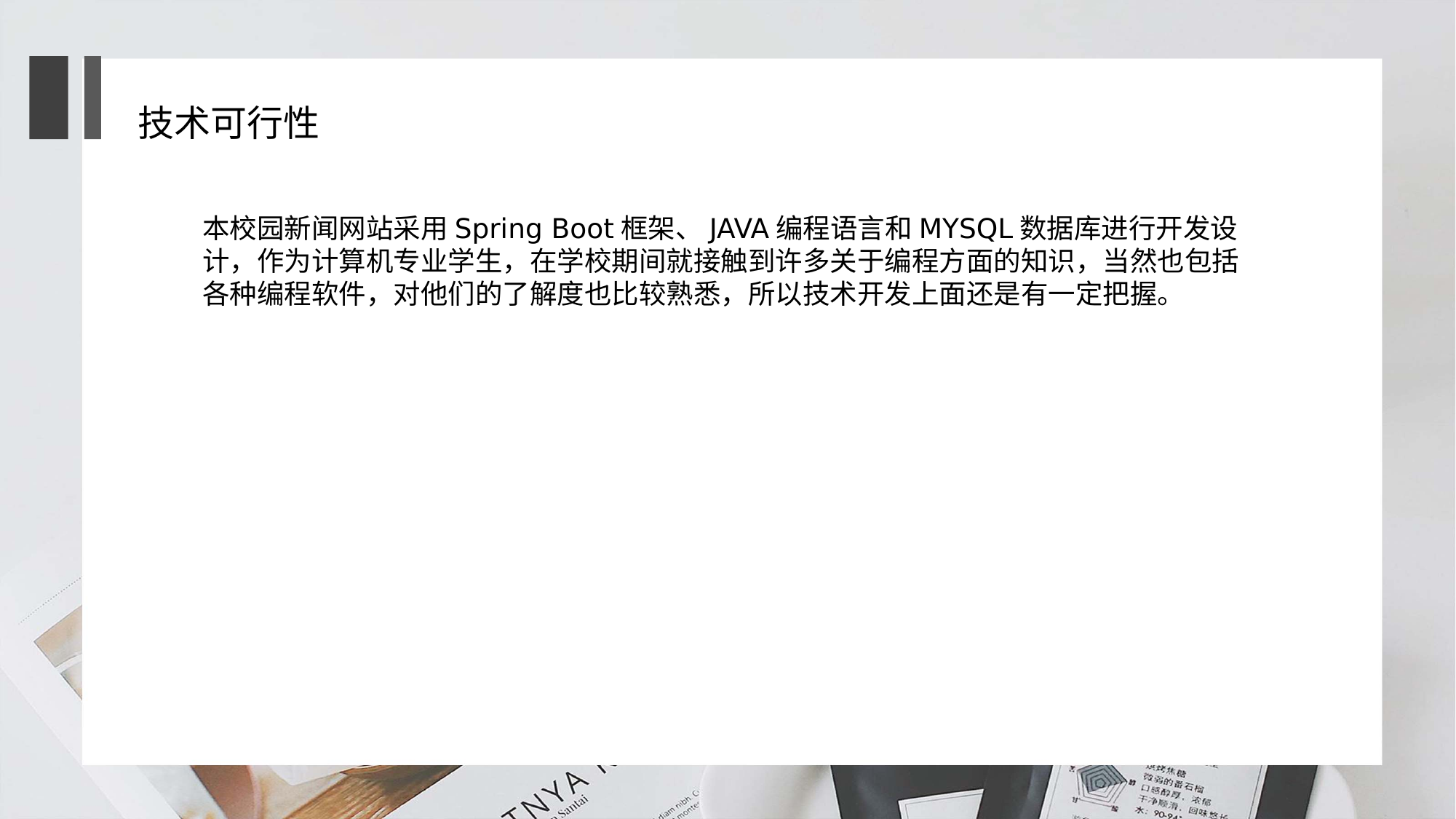

技术可行性
本校园新闻网站采用Spring Boot框架、JAVA编程语言和MYSQL数据库进行开发设计，作为计算机专业学生，在学校期间就接触到许多关于编程方面的知识，当然也包括各种编程软件，对他们的了解度也比较熟悉，所以技术开发上面还是有一定把握。